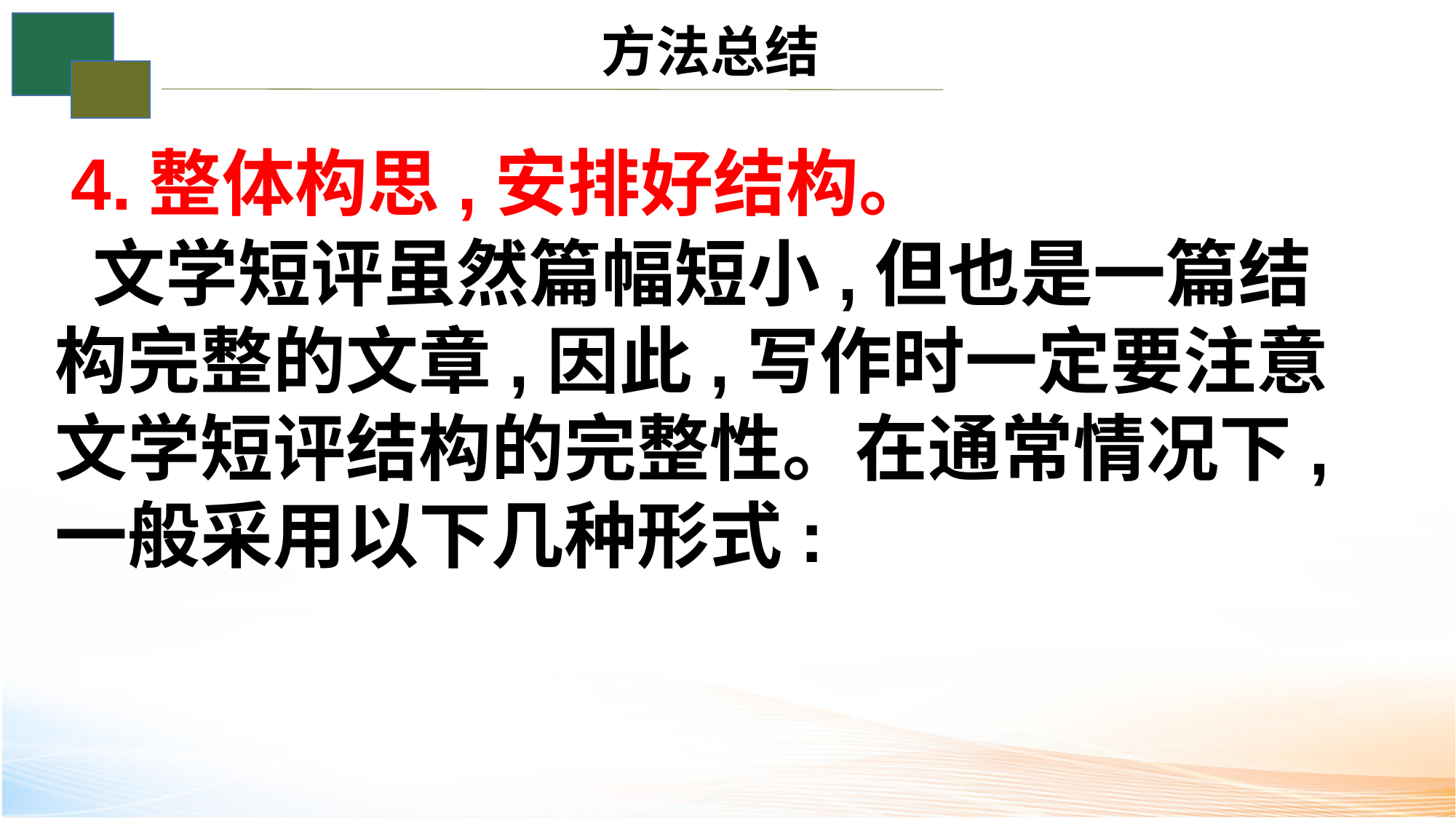

方法总结

4.整体构思,安排好结构。
  文学短评虽然篇幅短小,但也是一篇结构完整的文章,因此,写作时一定要注意文学短评结构的完整性。在通常情况下,一般采用以下几种形式: